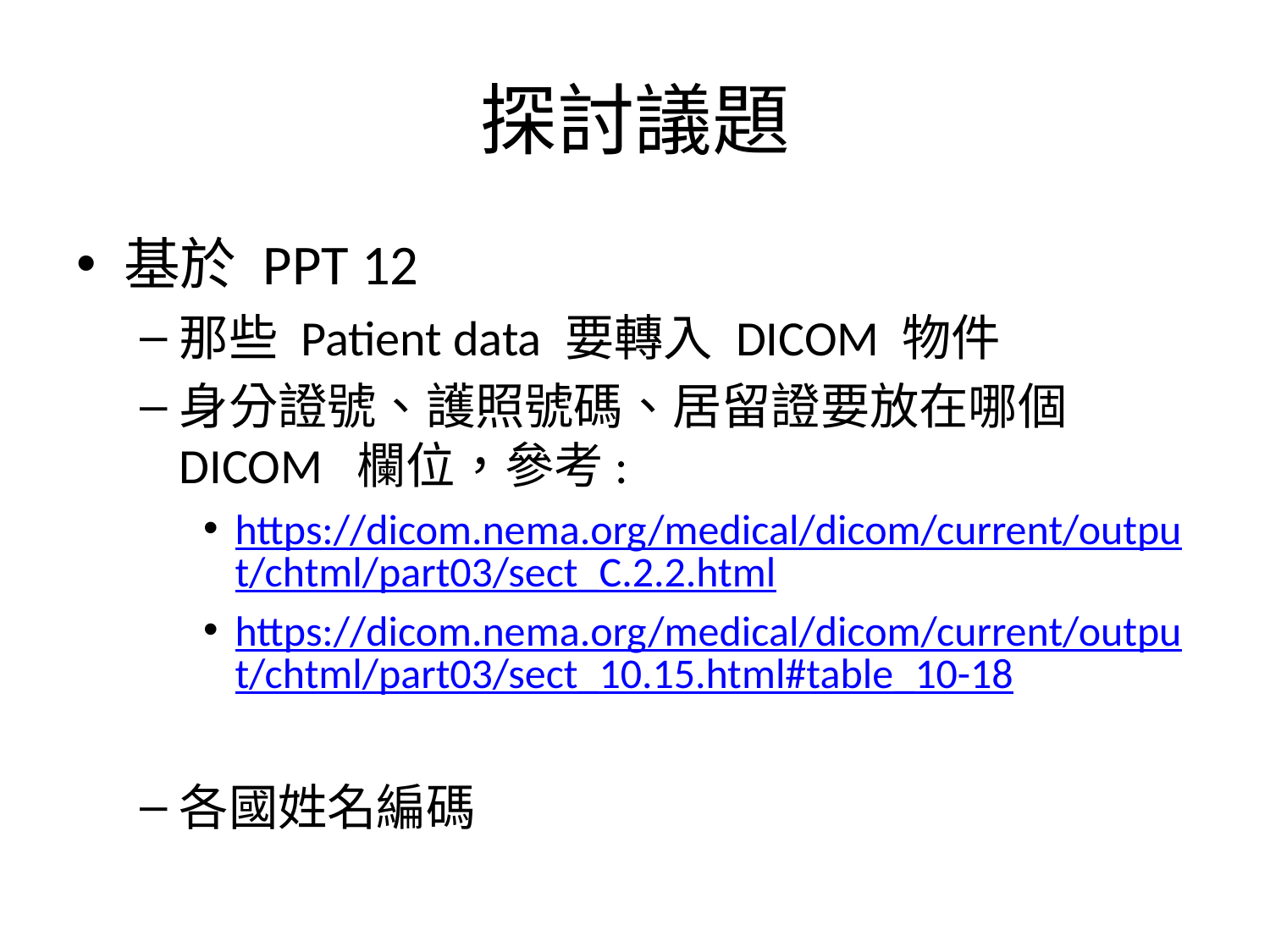

# 探討議題
基於 PPT 12
那些 Patient data 要轉入 DICOM 物件
身分證號、護照號碼、居留證要放在哪個 DICOM  欄位，參考:
https://dicom.nema.org/medical/dicom/current/output/chtml/part03/sect_C.2.2.html
https://dicom.nema.org/medical/dicom/current/output/chtml/part03/sect_10.15.html#table_10-18

各國姓名編碼